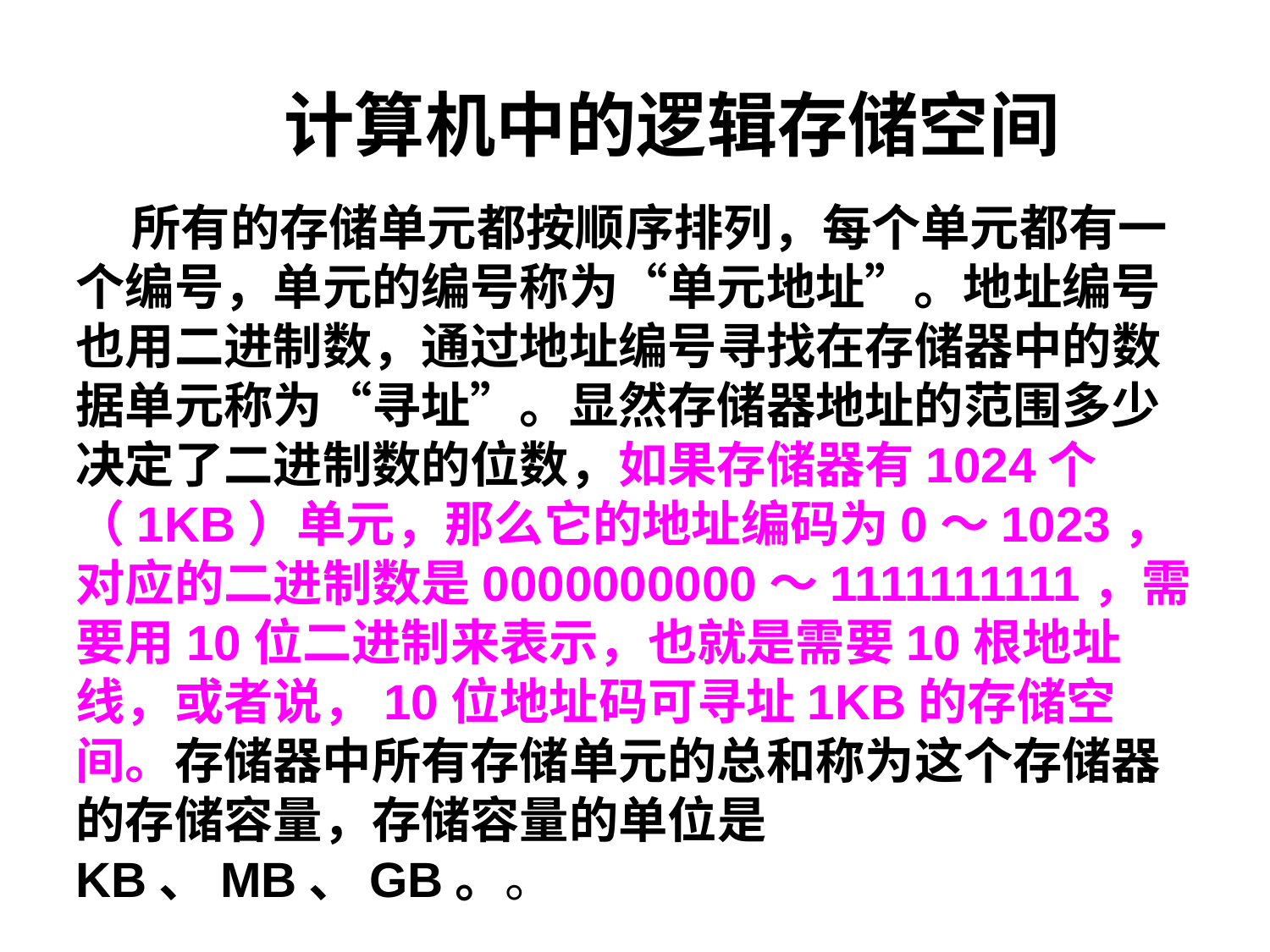

计算机中的逻辑存储空间
    所有的存储单元都按顺序排列，每个单元都有一个编号，单元的编号称为“单元地址”。地址编号也用二进制数，通过地址编号寻找在存储器中的数据单元称为“寻址”。显然存储器地址的范围多少决定了二进制数的位数，如果存储器有1024个（1KB）单元，那么它的地址编码为0～1023，对应的二进制数是0000000000～1111111111，需要用10位二进制来表示，也就是需要10根地址线，或者说，10位地址码可寻址1KB的存储空间。存储器中所有存储单元的总和称为这个存储器的存储容量，存储容量的单位是KB、MB、GB。。